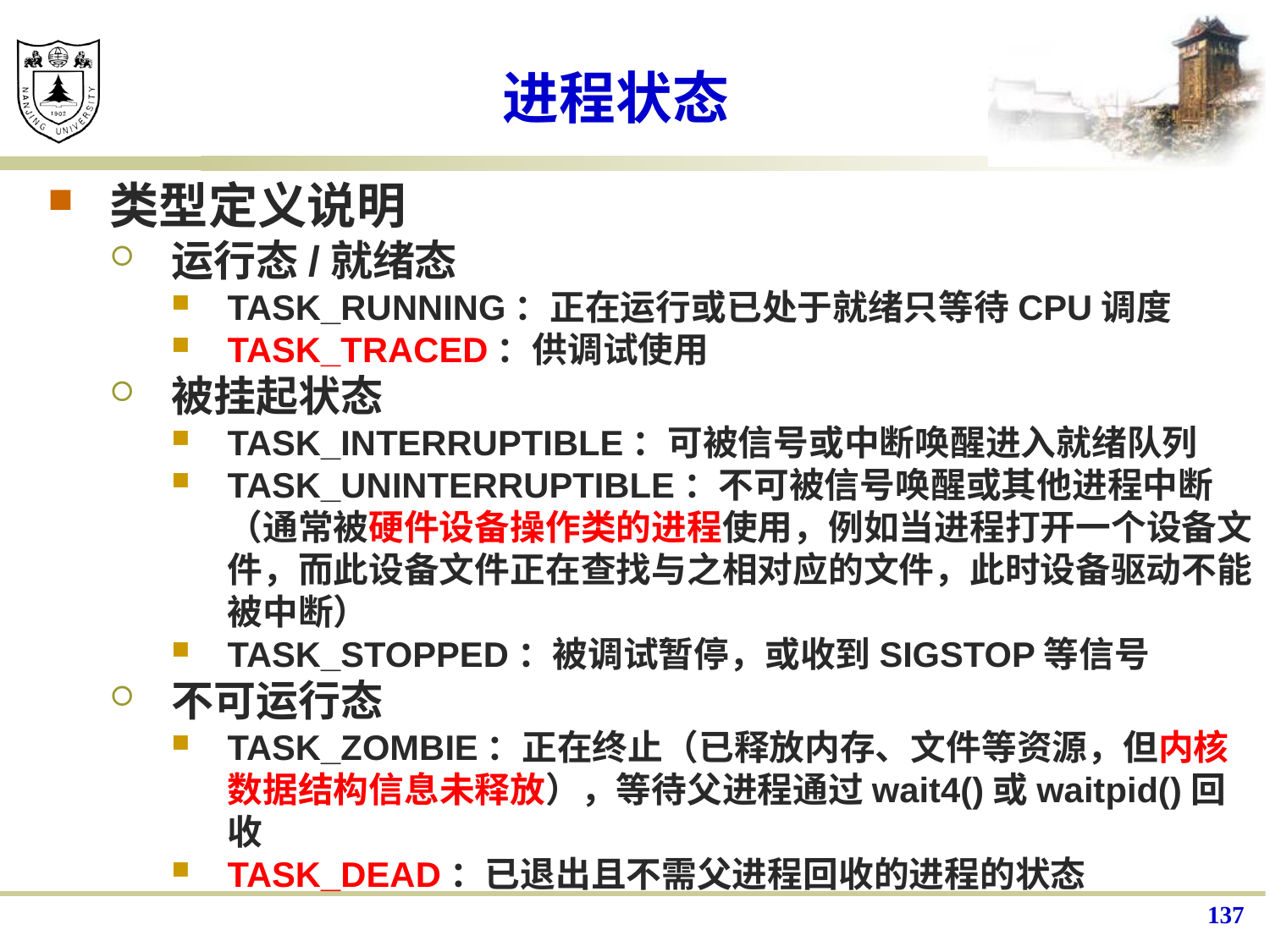

# 进程状态
类型定义说明
运行态/就绪态
TASK_RUNNING：正在运行或已处于就绪只等待CPU调度
TASK_TRACED：供调试使用
被挂起状态
TASK_INTERRUPTIBLE：可被信号或中断唤醒进入就绪队列
TASK_UNINTERRUPTIBLE：不可被信号唤醒或其他进程中断（通常被硬件设备操作类的进程使用，例如当进程打开一个设备文件，而此设备文件正在查找与之相对应的文件，此时设备驱动不能被中断）
TASK_STOPPED：被调试暂停，或收到SIGSTOP等信号
不可运行态
TASK_ZOMBIE：正在终止（已释放内存、文件等资源，但内核数据结构信息未释放），等待父进程通过wait4()或waitpid()回收
TASK_DEAD：已退出且不需父进程回收的进程的状态
137